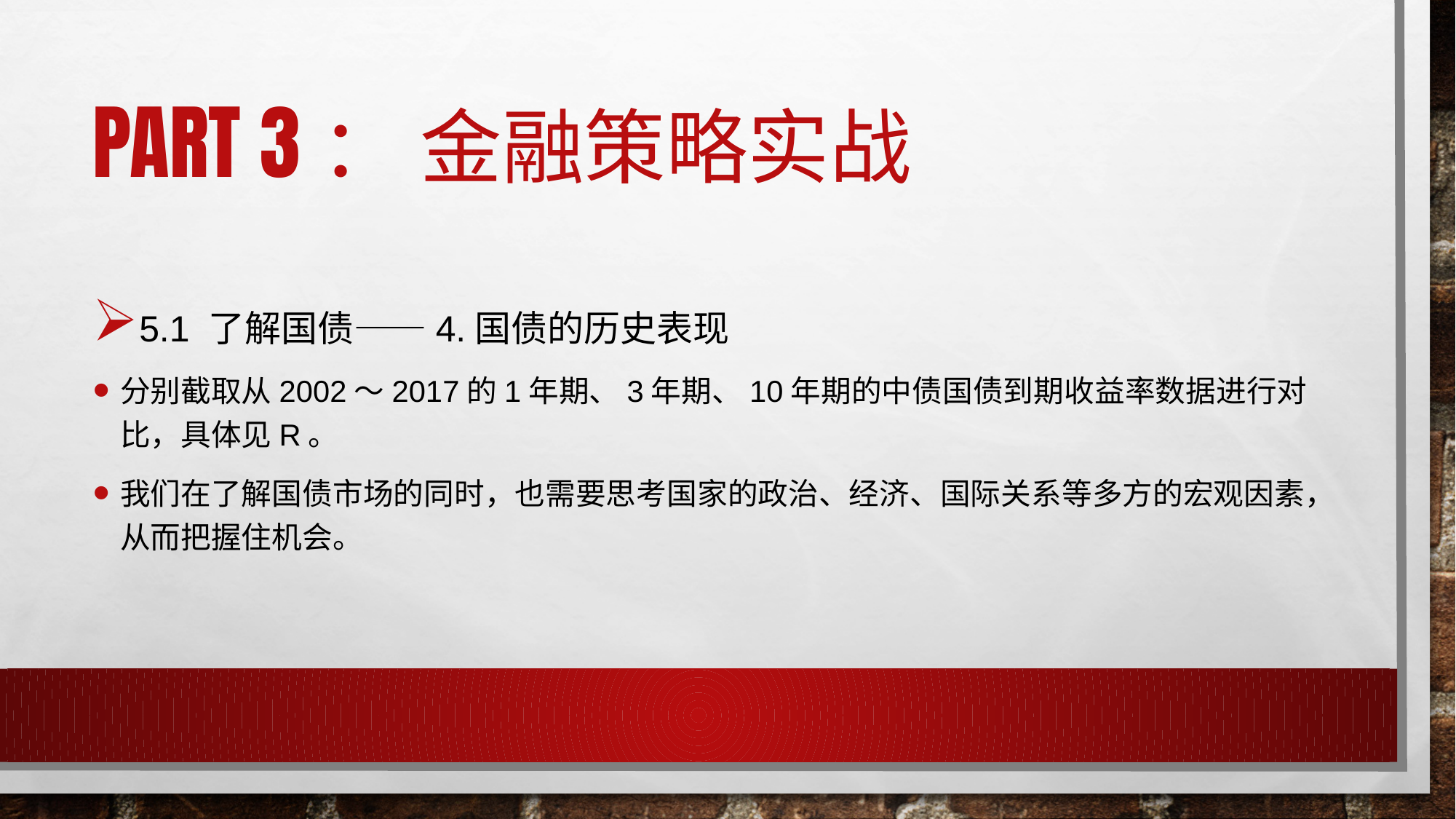

# Part 3： 金融策略实战
5.1 了解国债——4.国债的历史表现
分别截取从2002〜2017的1年期、3年期、10年期的中债国债到期收益率数据进行对比，具体见R。
我们在了解国债市场的同时，也需要思考国家的政治、经济、国际关系等多方的宏观因素，从而把握住机会。